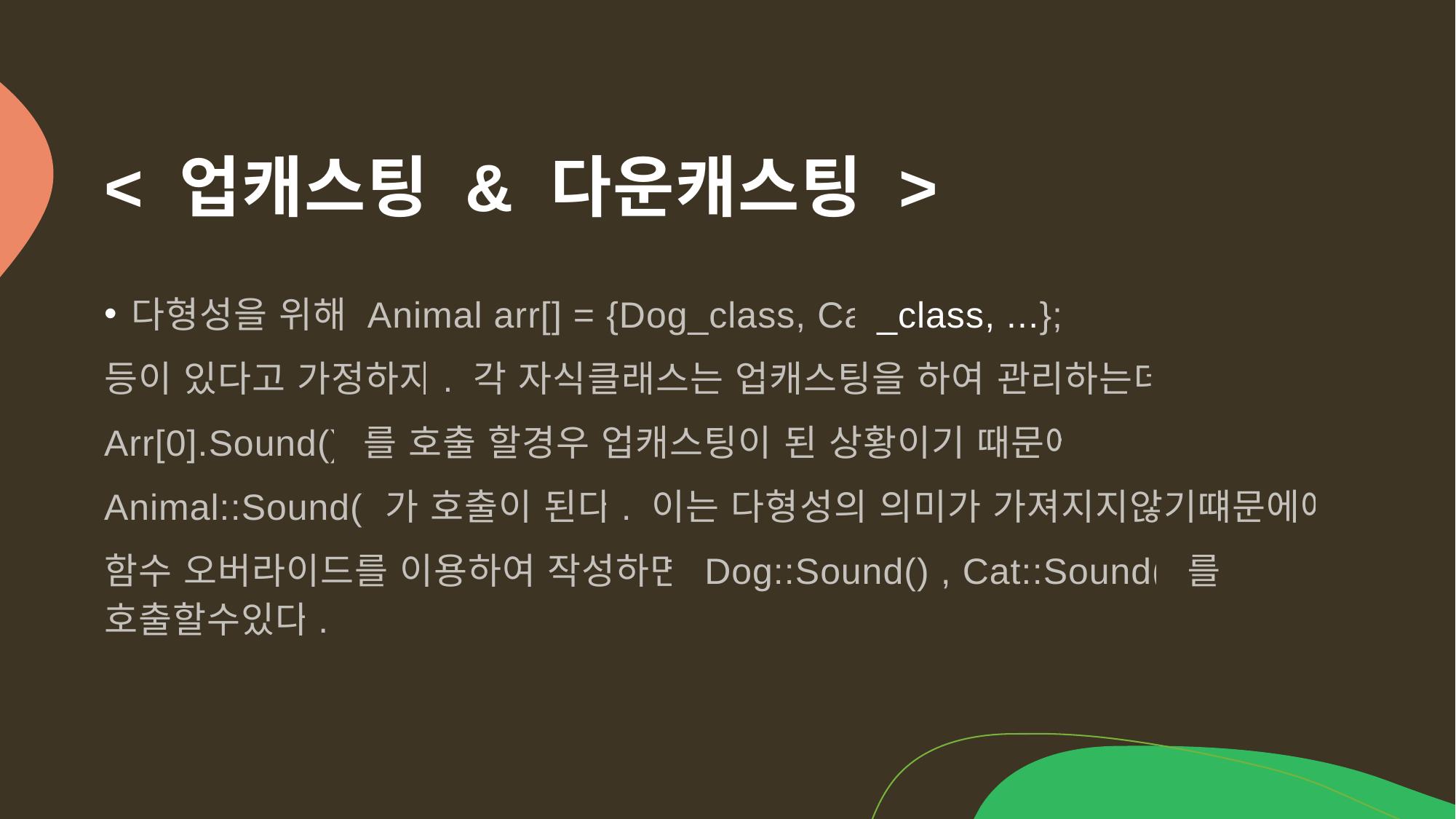

# < 업캐스팅 & 다운캐스팅 >
다형성을 위해 Animal arr[] = {Dog_class, Cat_class, ...};
등이 있다고 가정하자. 각 자식클래스는 업캐스팅을 하여 관리하는데
Arr[0].Sound() 를 호출 할경우 업캐스팅이 된 상황이기 때문에
Animal::Sound()가 호출이 된다. 이는 다형성의 의미가 가져지지않기떄문에에
함수 오버라이드를 이용하여 작성하면 Dog::Sound() , Cat::Sound()를 호출할수있다.